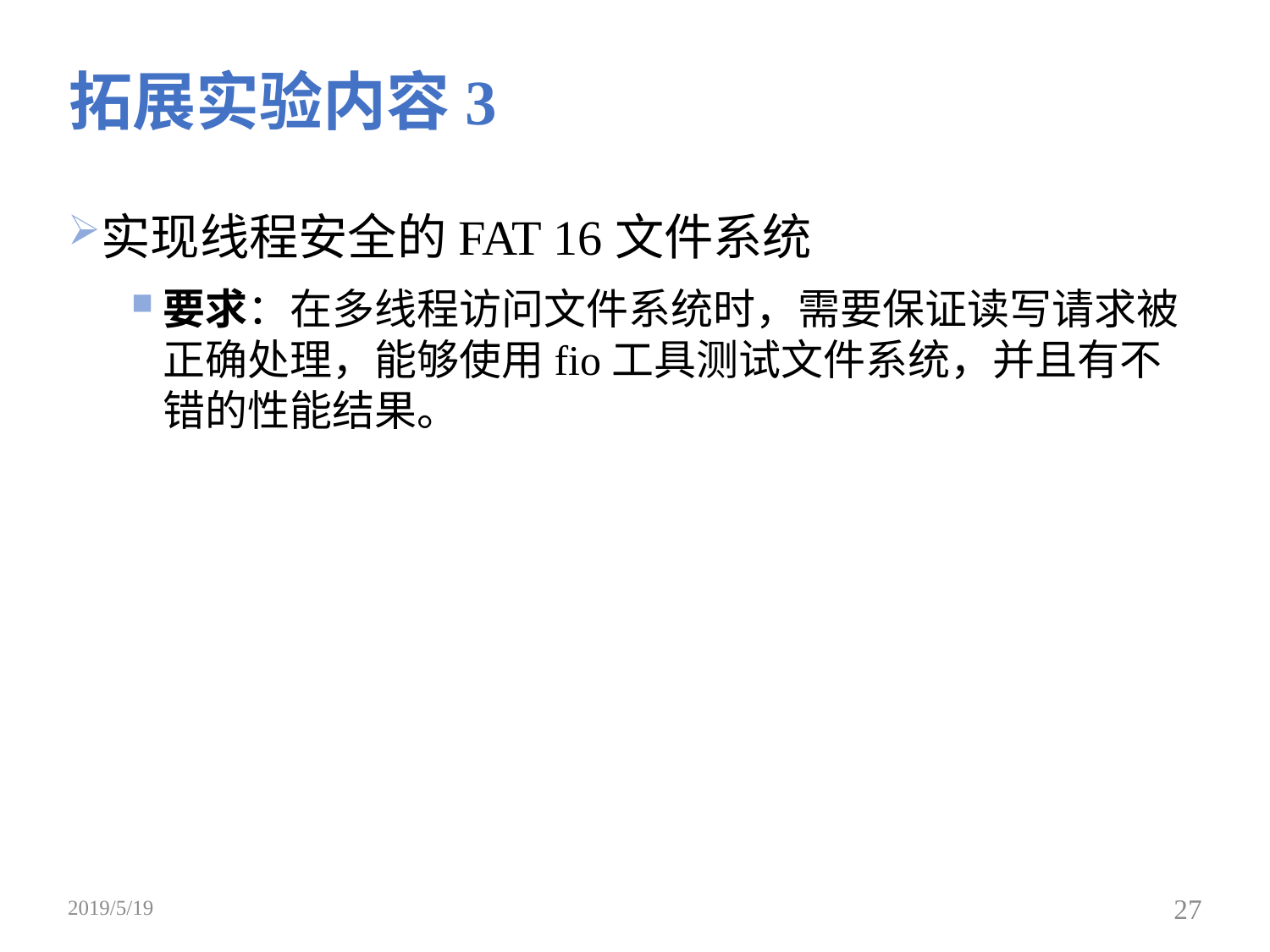

# 拓展实验内容3
实现线程安全的FAT 16文件系统
要求：在多线程访问文件系统时，需要保证读写请求被正确处理，能够使用fio工具测试文件系统，并且有不错的性能结果。
2019/5/19
27